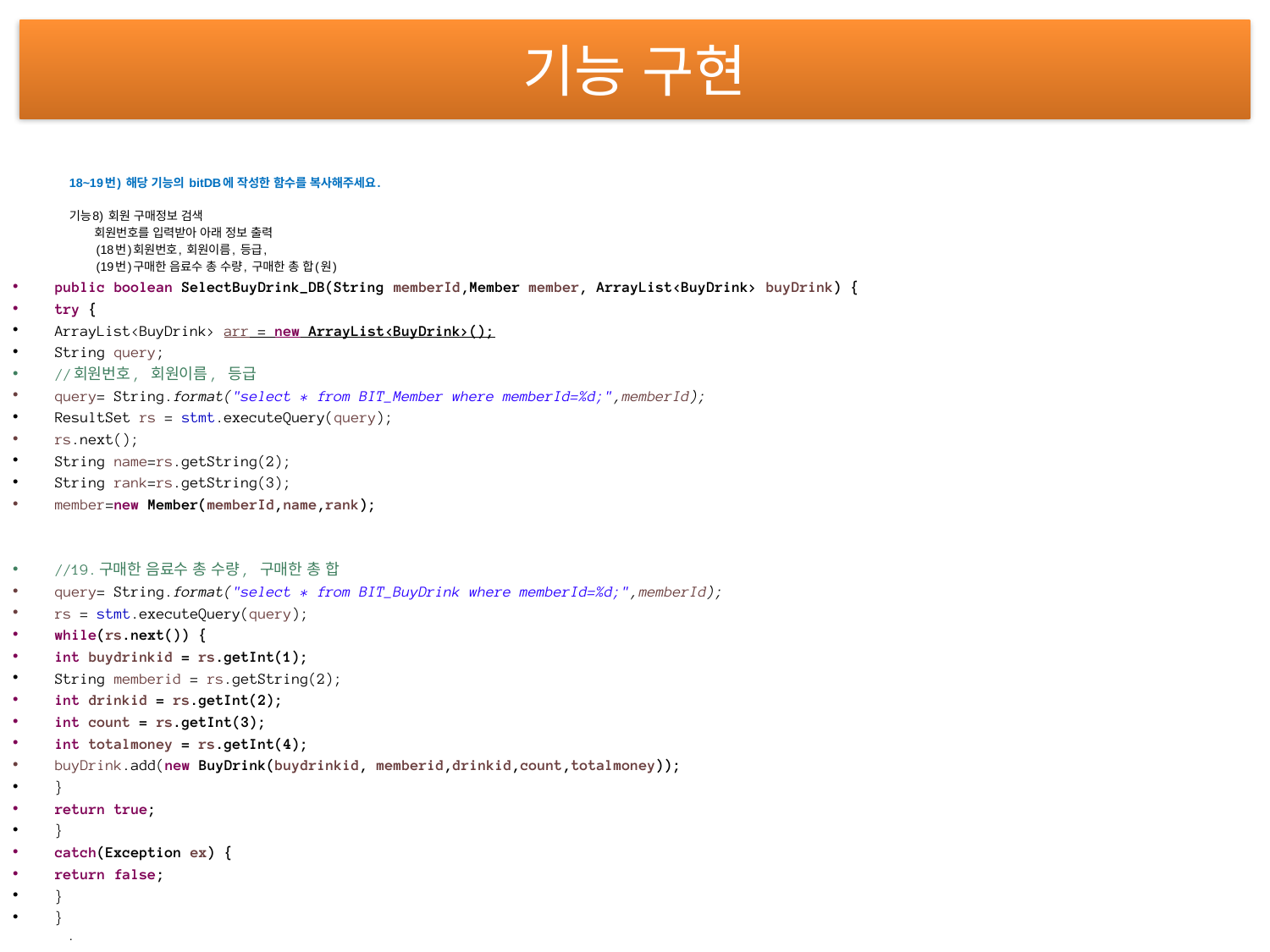

# 기능 구현
18~19번) 해당 기능의 bitDB에 작성한 함수를 복사해주세요.

기능8) 회원 구매정보 검색
       회원번호를 입력받아 아래 정보 출력
        (18번)회원번호, 회원이름, 등급,
        (19번)구매한 음료수 총 수량, 구매한 총 합(원)
public boolean SelectBuyDrink_DB(String memberId,Member member, ArrayList<BuyDrink> buyDrink) {
try {
ArrayList<BuyDrink> arr = new ArrayList<BuyDrink>();
String query;
//회원번호, 회원이름, 등급
query= String.format("select * from BIT_Member where memberId=%d;",memberId);
ResultSet rs = stmt.executeQuery(query);
rs.next();
String name=rs.getString(2);
String rank=rs.getString(3);
member=new Member(memberId,name,rank);

//19.구매한 음료수 총 수량, 구매한 총 합
query= String.format("select * from BIT_BuyDrink where memberId=%d;",memberId);
rs = stmt.executeQuery(query);
while(rs.next()) {
int buydrinkid = rs.getInt(1);
String memberid = rs.getString(2);
int drinkid = rs.getInt(2);
int count = rs.getInt(3);
int totalmoney = rs.getInt(4);
buyDrink.add(new BuyDrink(buydrinkid, memberid,drinkid,count,totalmoney));
}
return true;
}
catch(Exception ex) {
return false;
}
}
.